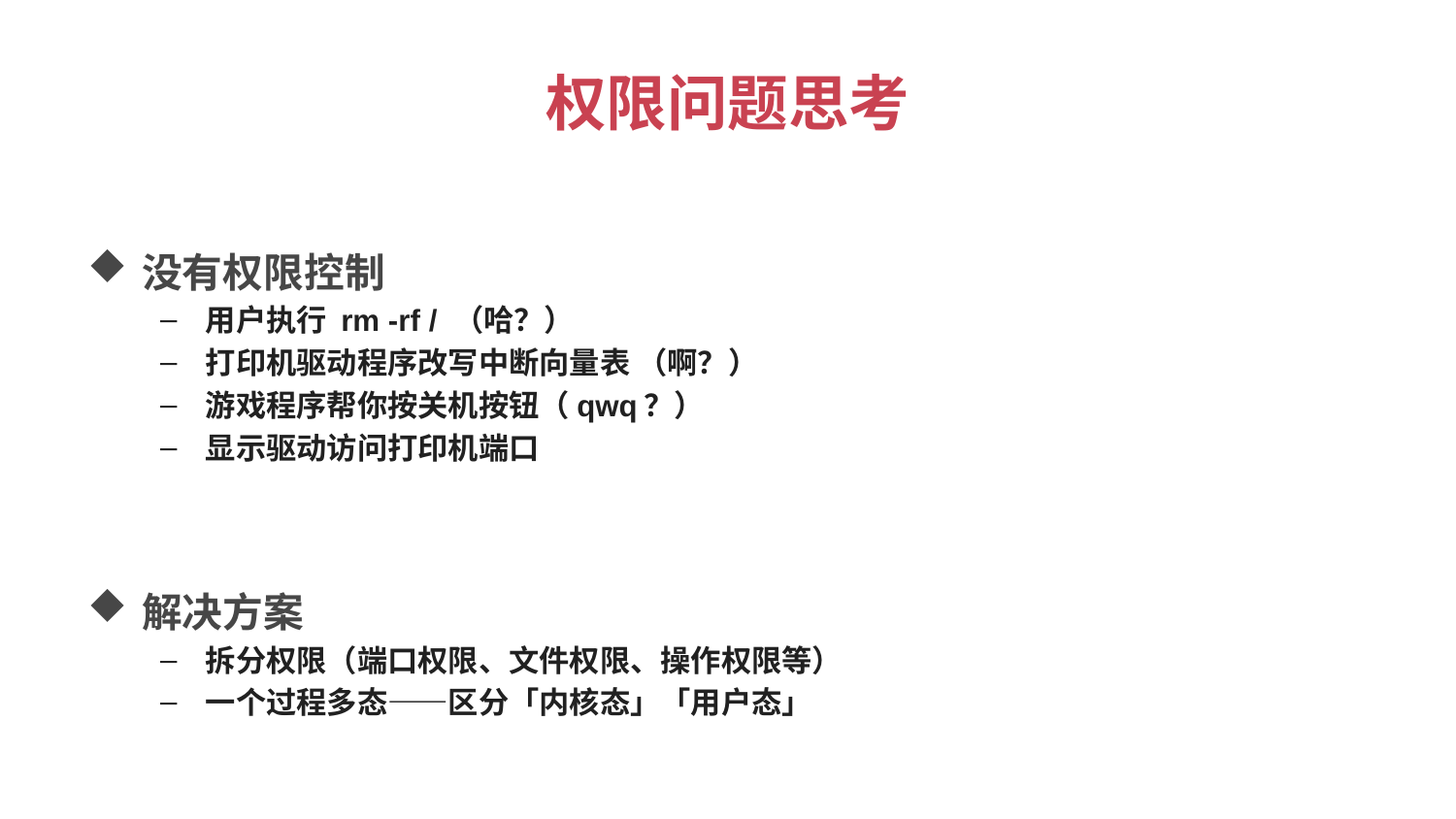

# 权限问题思考
没有权限控制
用户执行 rm -rf / （哈？）
打印机驱动程序改写中断向量表 （啊？）
游戏程序帮你按关机按钮（qwq？）
显示驱动访问打印机端口

解决方案
拆分权限（端口权限、文件权限、操作权限等）
一个过程多态——区分「内核态」「用户态」